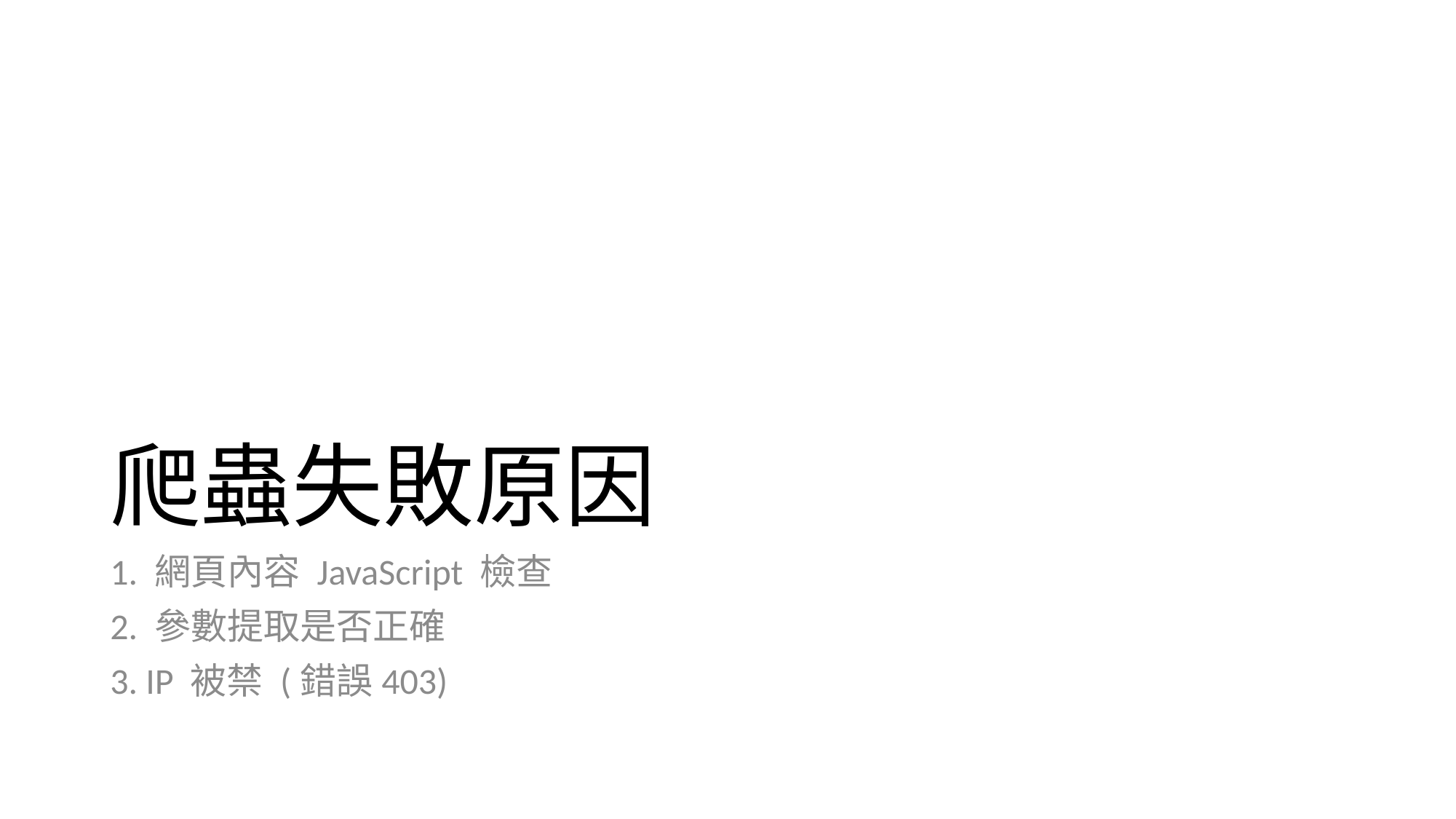

# 爬蟲失敗原因
1. 網頁內容 JavaScript 檢查
2. 參數提取是否正確
3. IP 被禁 (錯誤403)